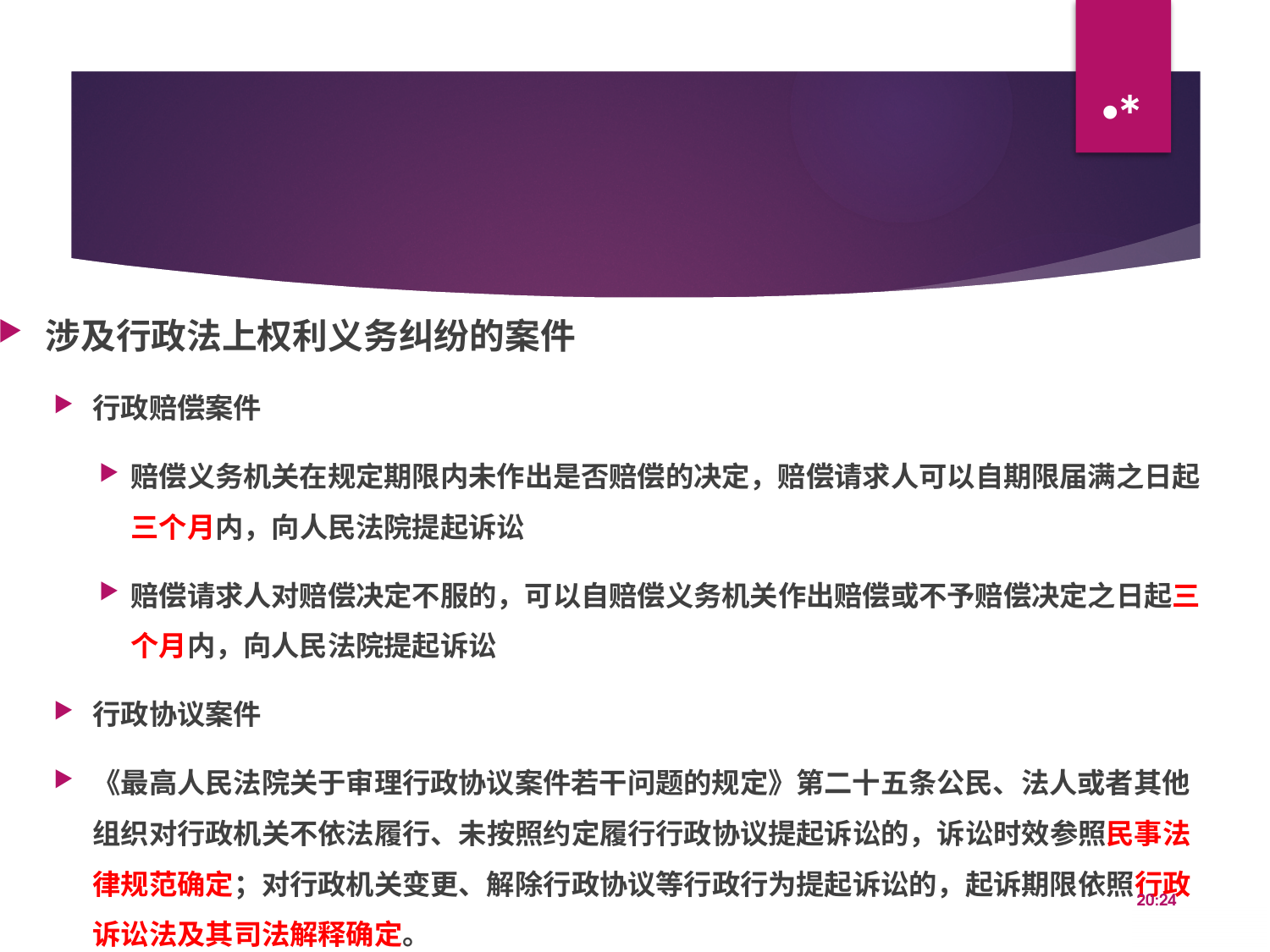

*
涉及行政法上权利义务纠纷的案件
行政赔偿案件
赔偿义务机关在规定期限内未作出是否赔偿的决定，赔偿请求人可以自期限届满之日起三个月内，向人民法院提起诉讼
赔偿请求人对赔偿决定不服的，可以自赔偿义务机关作出赔偿或不予赔偿决定之日起三个月内，向人民法院提起诉讼
行政协议案件
《最高人民法院关于审理行政协议案件若干问题的规定》第二十五条公民、法人或者其他组织对行政机关不依法履行、未按照约定履行行政协议提起诉讼的，诉讼时效参照民事法律规范确定；对行政机关变更、解除行政协议等行政行为提起诉讼的，起诉期限依照行政诉讼法及其司法解释确定。

20:24